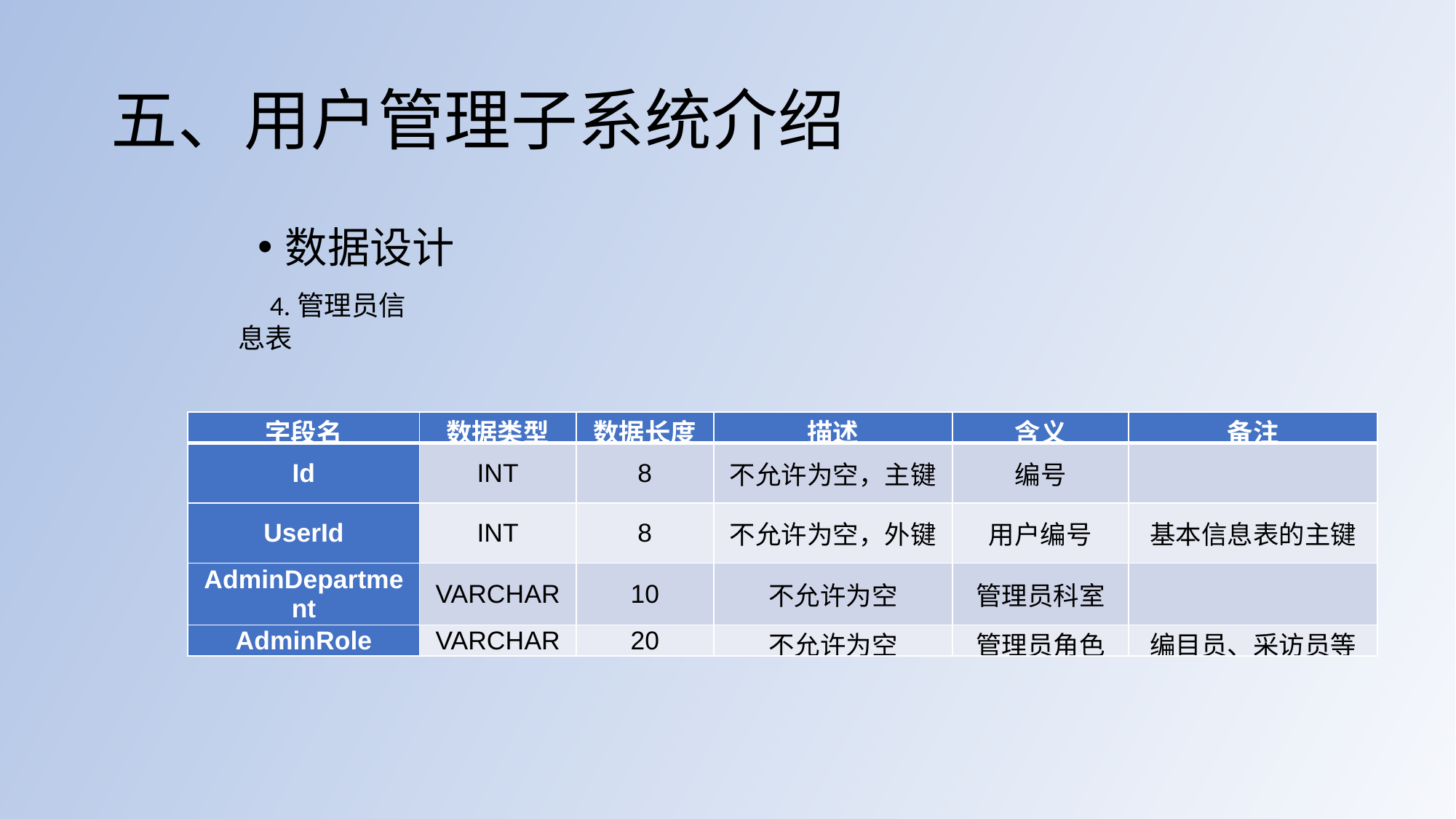

# 五、用户管理子系统介绍
数据设计
4.管理员信息表
| 字段名 | 数据类型 | 数据长度 | 描述 | 含义 | 备注 |
| --- | --- | --- | --- | --- | --- |
| Id | INT | 8 | 不允许为空，主键 | 编号 |  |
| UserId | INT | 8 | 不允许为空，外键 | 用户编号 | 基本信息表的主键 |
| AdminDepartment | VARCHAR | 10 | 不允许为空 | 管理员科室 |  |
| AdminRole | VARCHAR | 20 | 不允许为空 | 管理员角色 | 编目员、采访员等 |